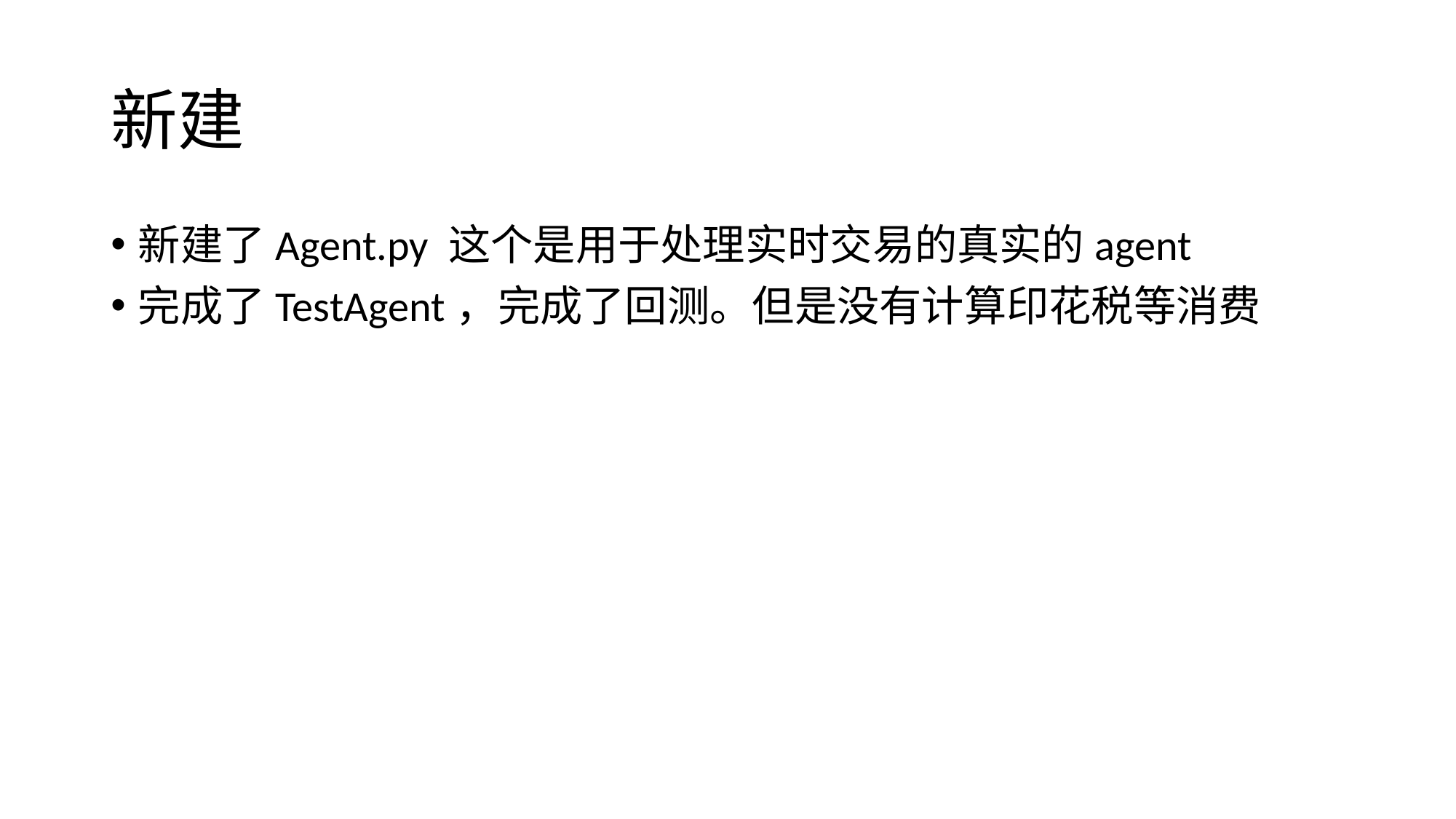

# 新建
新建了Agent.py 这个是用于处理实时交易的真实的agent
完成了TestAgent，完成了回测。但是没有计算印花税等消费